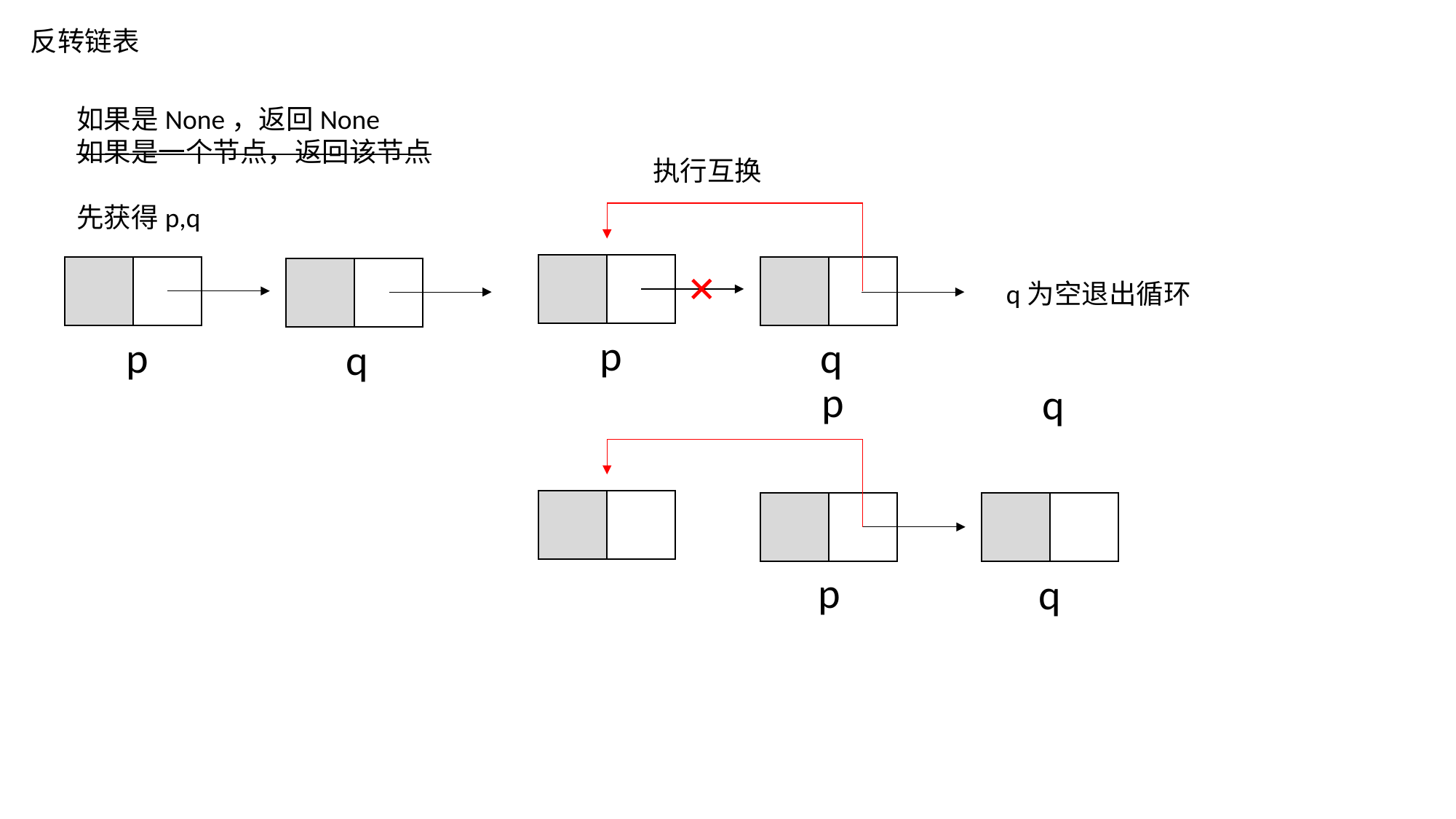

反转链表
如果是None，返回None
如果是一个节点，返回该节点

先获得p,q
执行互换

q为空退出循环
p
q
p
q
p
q

p
q